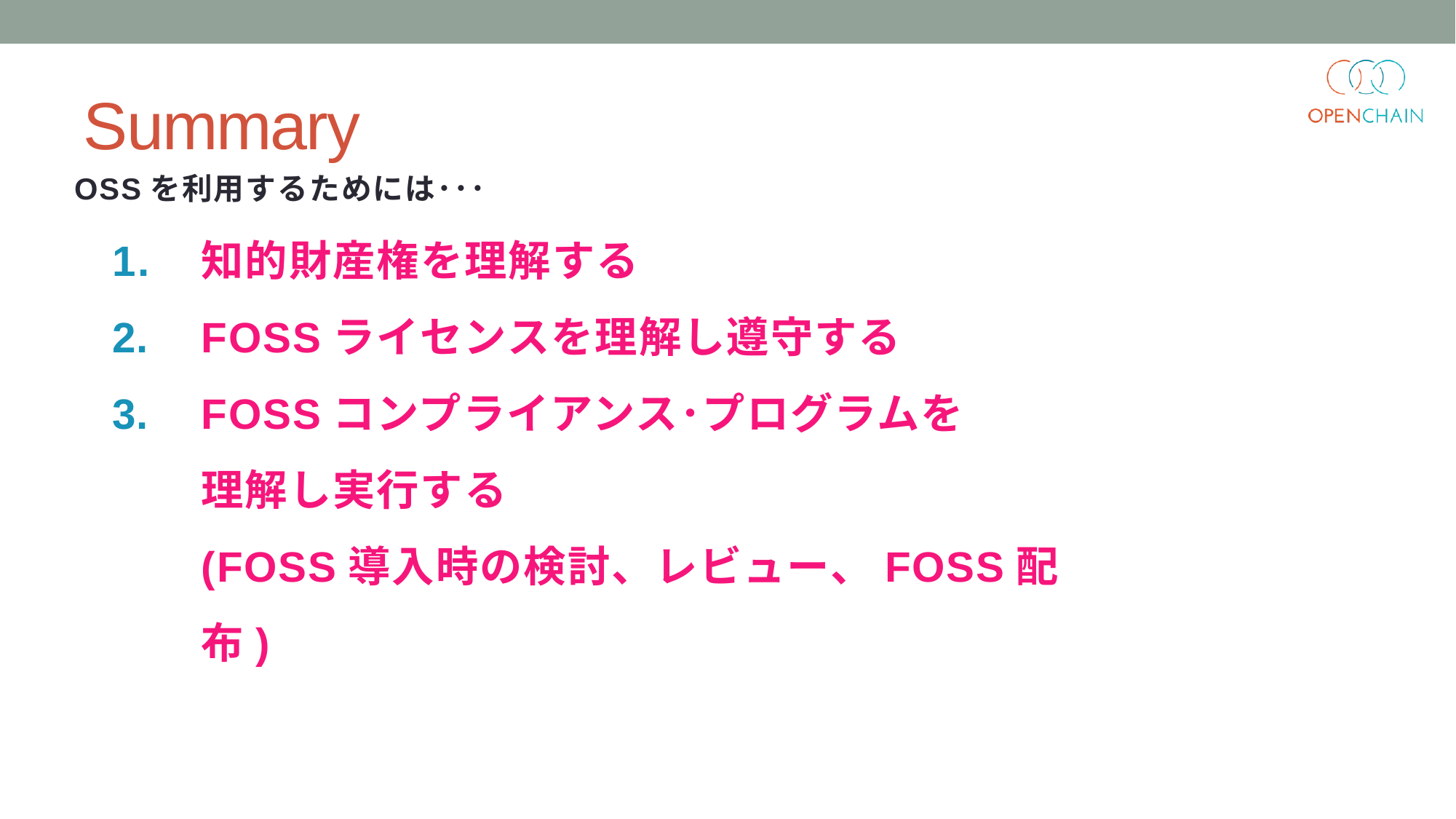

# Summary
OSSを利用するためには･･･
知的財産権を理解する
FOSSライセンスを理解し遵守する
FOSSコンプライアンス･プログラムを
理解し実行する
(FOSS導入時の検討、レビュー、FOSS配布)